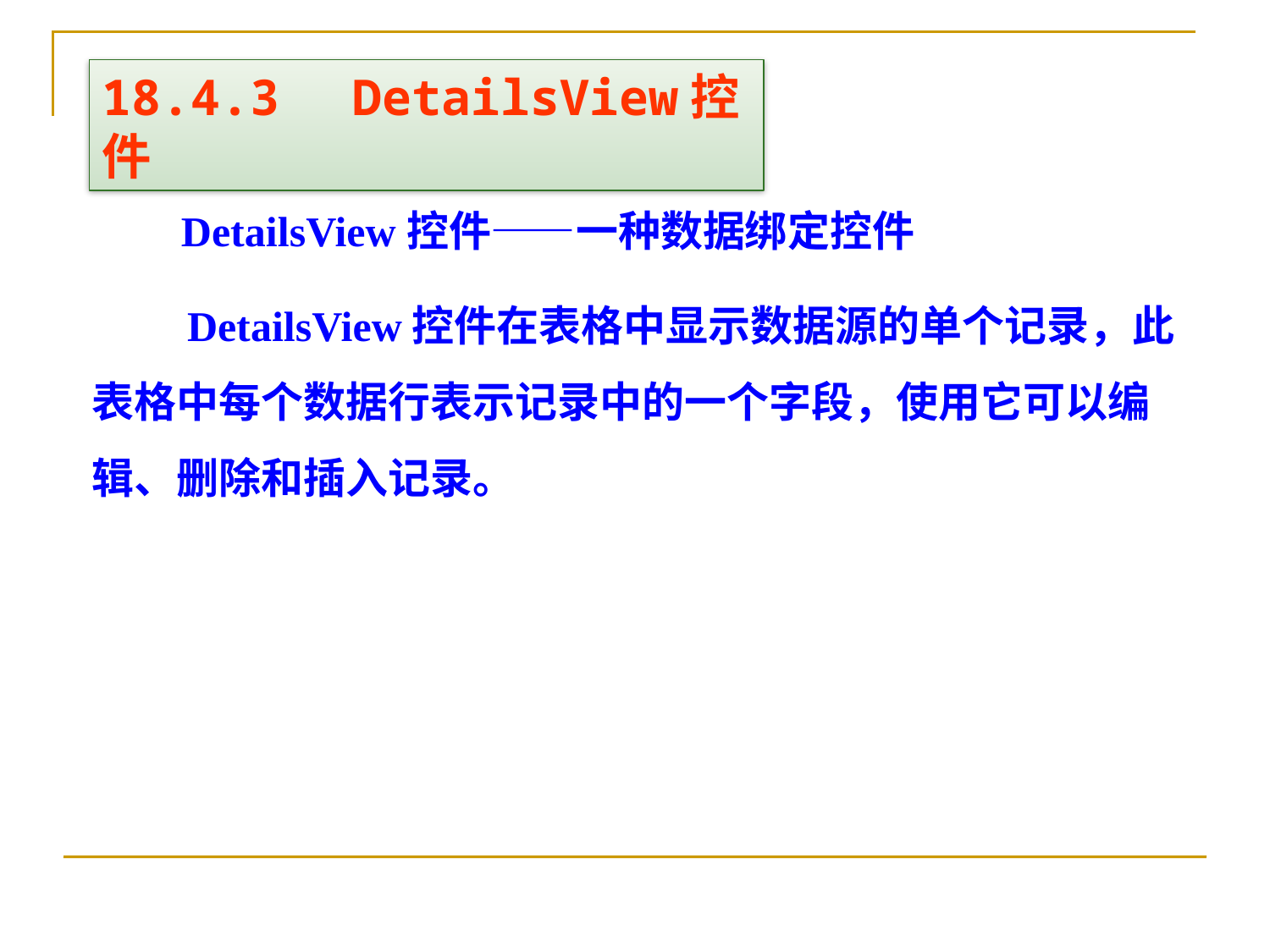

18.4.3　DetailsView控件
DetailsView控件——一种数据绑定控件
         DetailsView控件在表格中显示数据源的单个记录，此表格中每个数据行表示记录中的一个字段，使用它可以编辑、删除和插入记录。